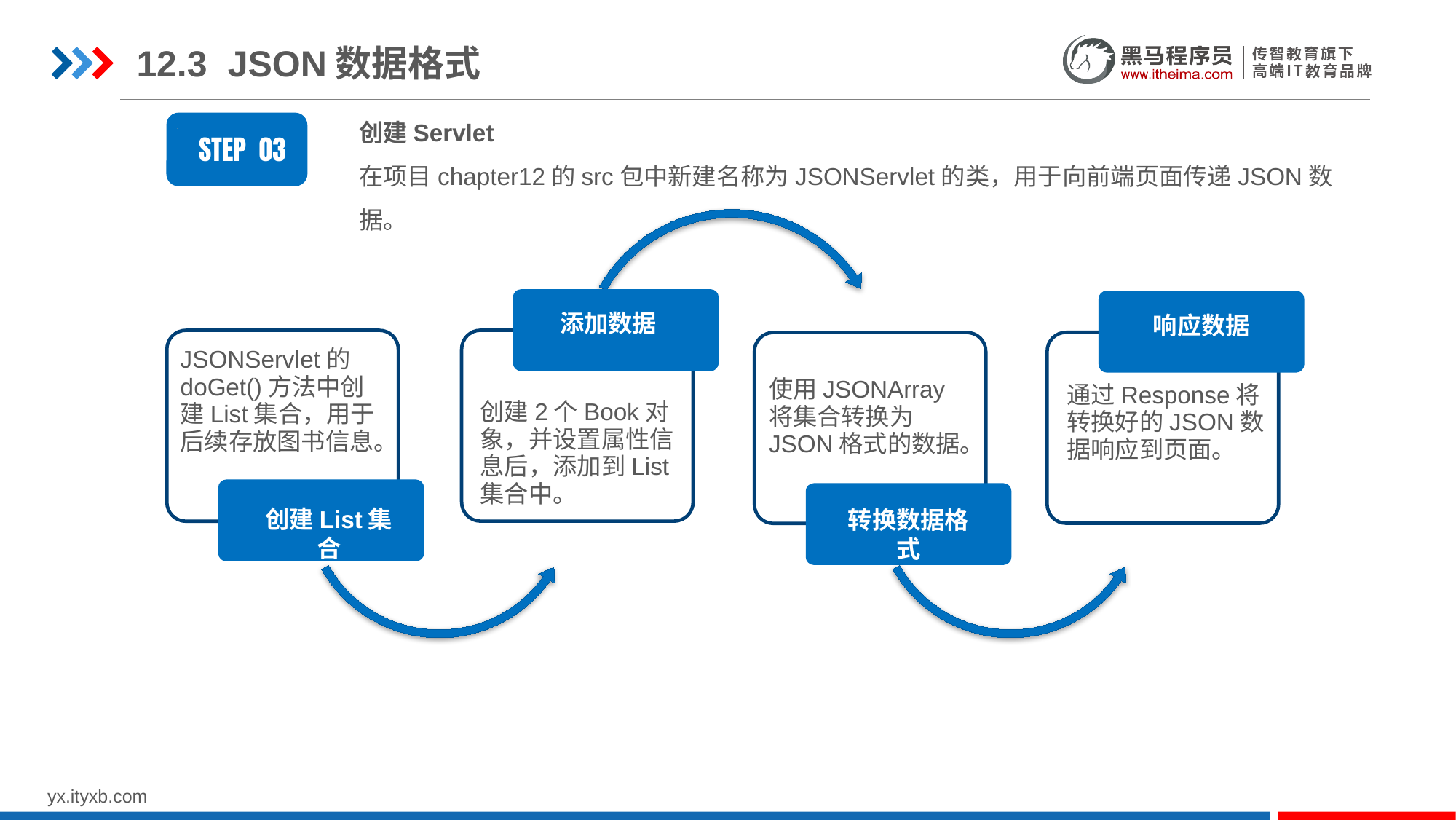

12.3  JSON数据格式
创建Servlet
在项目chapter12的src包中新建名称为JSONServlet的类，用于向前端页面传递JSON数据。

STEP  03

添加数据
响应数据

JSONServlet的doGet()方法中创建List集合，用于后续存放图书信息。

使用JSONArray将集合转换为JSON格式的数据。
通过Response将转换好的JSON数据响应到页面。
创建2个Book对象，并设置属性信息后，添加到List集合中。

创建List集合
转换数据格式